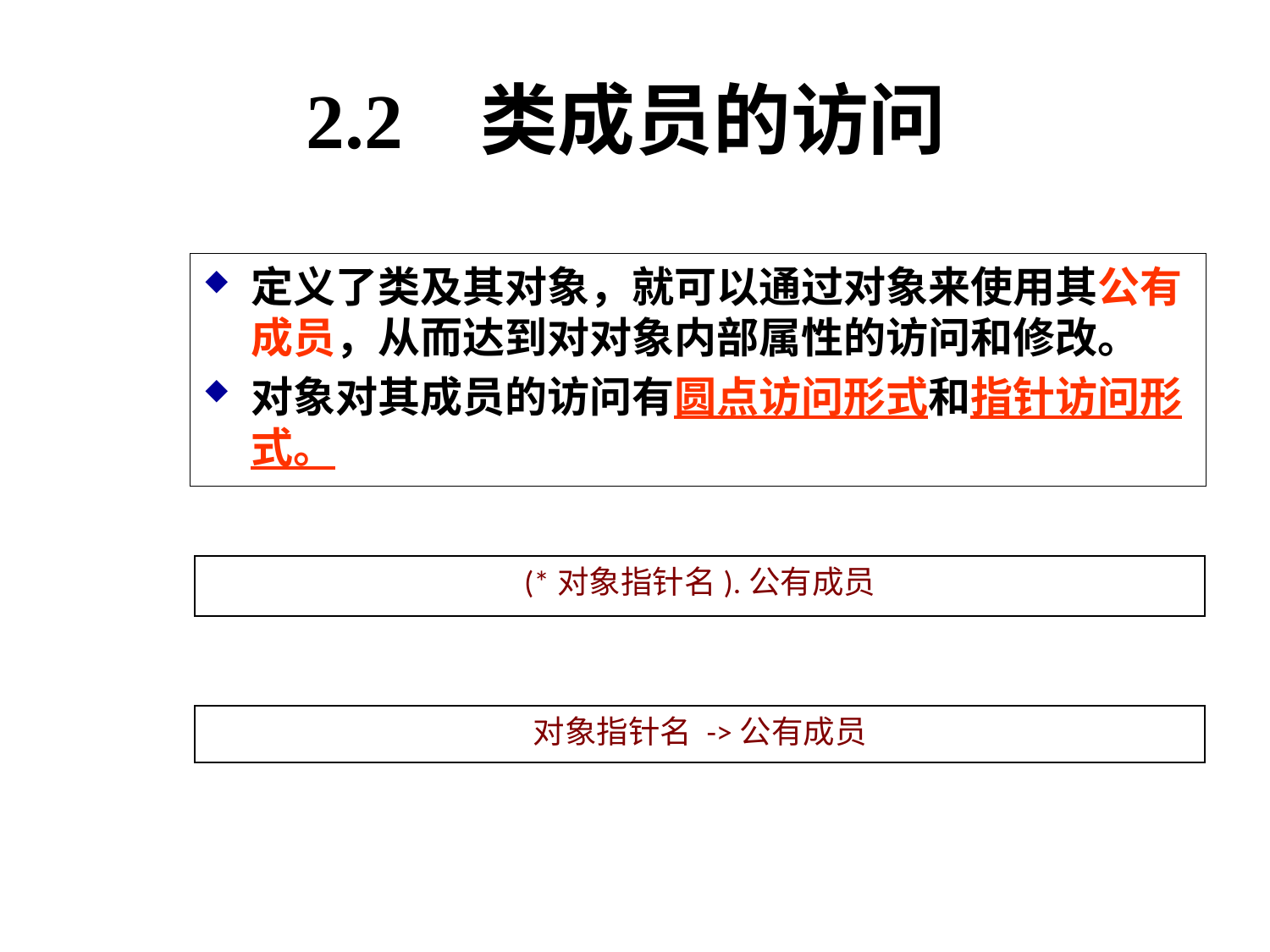

# 2.2   类成员的访问
定义了类及其对象，就可以通过对象来使用其公有成员，从而达到对对象内部属性的访问和修改。
对象对其成员的访问有圆点访问形式和指针访问形式。
(*对象指针名).公有成员
对象指针名 ->公有成员